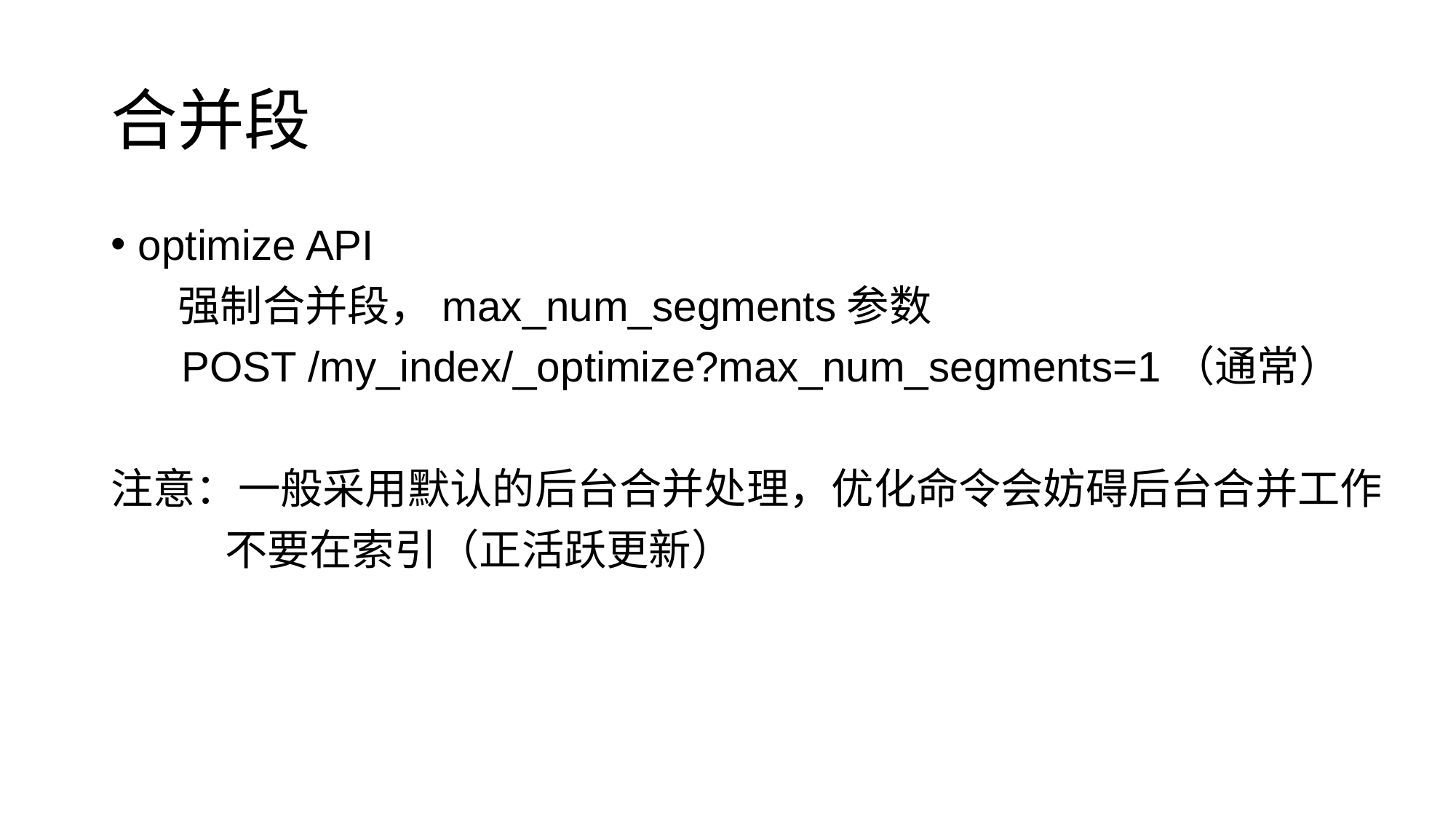

# 合并段
optimize API
      强制合并段，max_num_segments参数
      POST /my_index/_optimize?max_num_segments=1（通常）

注意：一般采用默认的后台合并处理，优化命令会妨碍后台合并工作
           不要在索引（正活跃更新）